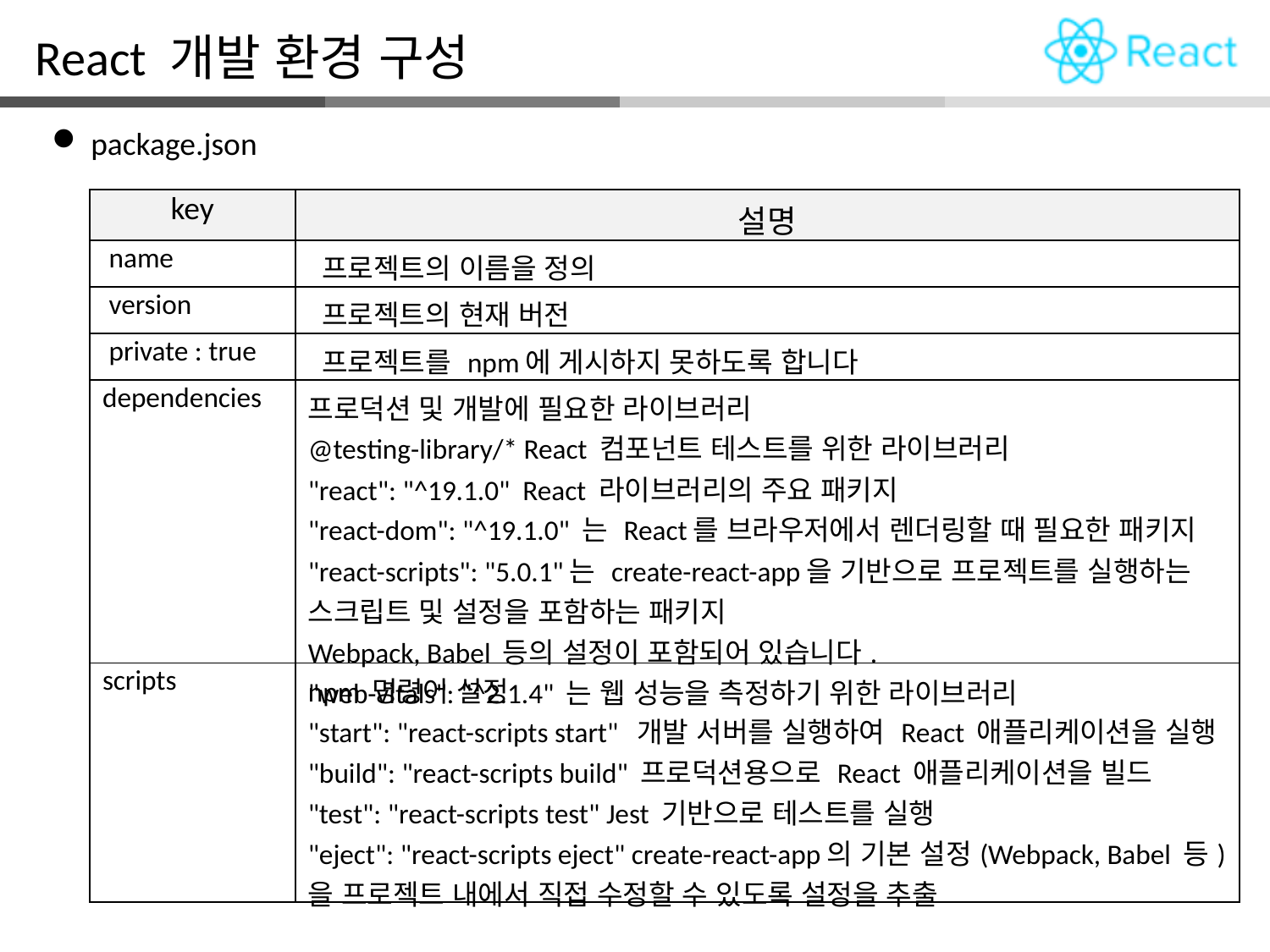

React 개발 환경 구성
 package.json
| key | 설명 |
| --- | --- |
| name | 프로젝트의 이름을 정의 |
| version | 프로젝트의 현재 버전 |
| private : true | 프로젝트를 npm에 게시하지 못하도록 합니다 |
| dependencies | 프로덕션 및 개발에 필요한 라이브러리 @testing-library/\* React 컴포넌트 테스트를 위한 라이브러리 "react": "^19.1.0" React 라이브러리의 주요 패키지 "react-dom": "^19.1.0" 는 React를 브라우저에서 렌더링할 때 필요한 패키지 "react-scripts": "5.0.1"는 create-react-app을 기반으로 프로젝트를 실행하는 스크립트 및 설정을 포함하는 패키지 Webpack, Babel 등의 설정이 포함되어 있습니다. "web-vitals": "^2.1.4" 는 웹 성능을 측정하기 위한 라이브러리 |
| scripts | npm 명령어 설정 "start": "react-scripts start" 개발 서버를 실행하여 React 애플리케이션을 실행 "build": "react-scripts build" 프로덕션용으로 React 애플리케이션을 빌드 "test": "react-scripts test" Jest 기반으로 테스트를 실행 "eject": "react-scripts eject" create-react-app의 기본 설정(Webpack, Babel 등)을 프로젝트 내에서 직접 수정할 수 있도록 설정을 추출 |